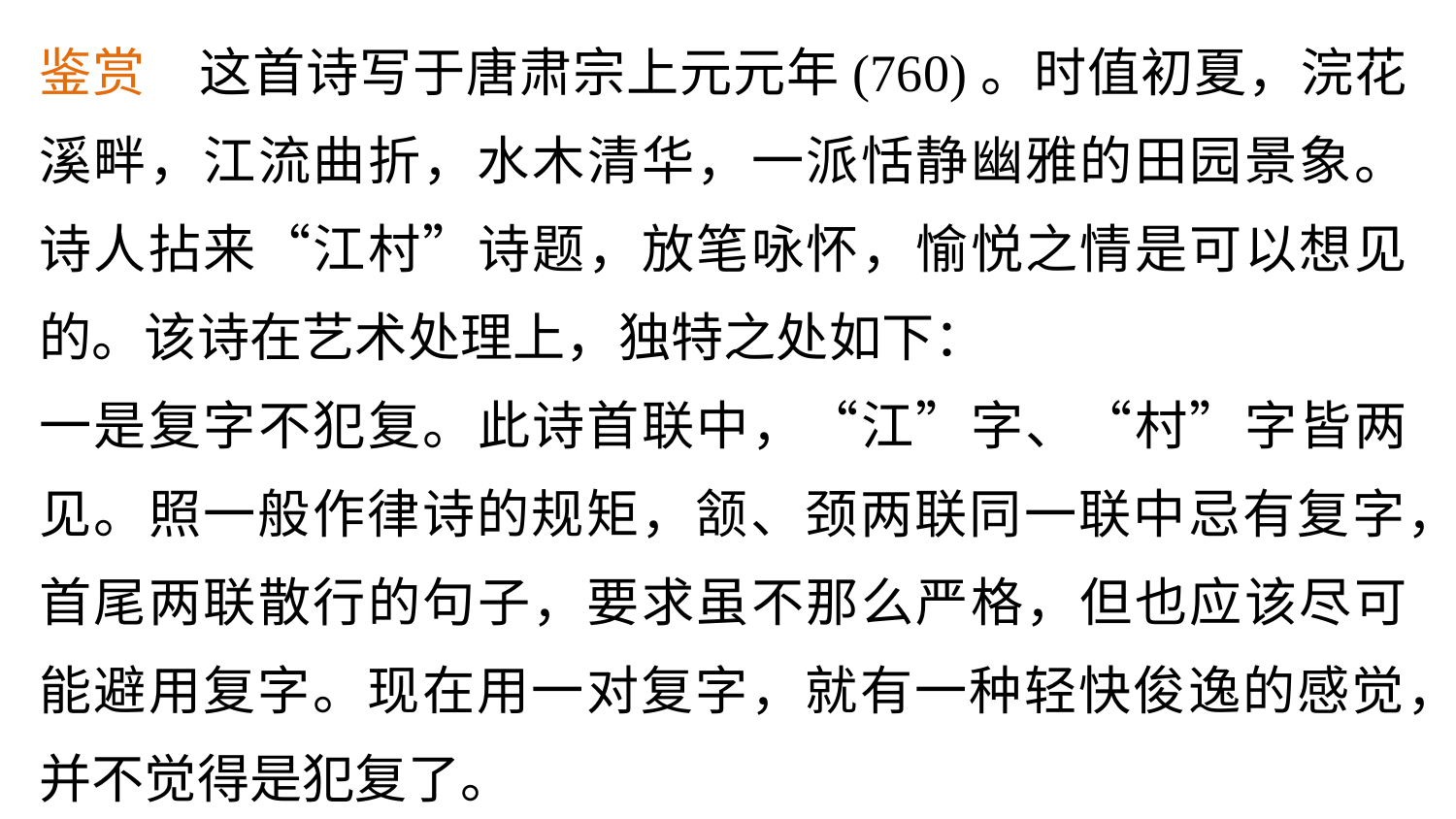

鉴赏　这首诗写于唐肃宗上元元年(760)。时值初夏，浣花溪畔，江流曲折，水木清华，一派恬静幽雅的田园景象。诗人拈来“江村”诗题，放笔咏怀，愉悦之情是可以想见的。该诗在艺术处理上，独特之处如下：
一是复字不犯复。此诗首联中，“江”字、“村”字皆两见。照一般作律诗的规矩，颔、颈两联同一联中忌有复字，首尾两联散行的句子，要求虽不那么严格，但也应该尽可能避用复字。现在用一对复字，就有一种轻快俊逸的感觉，并不觉得是犯复了。